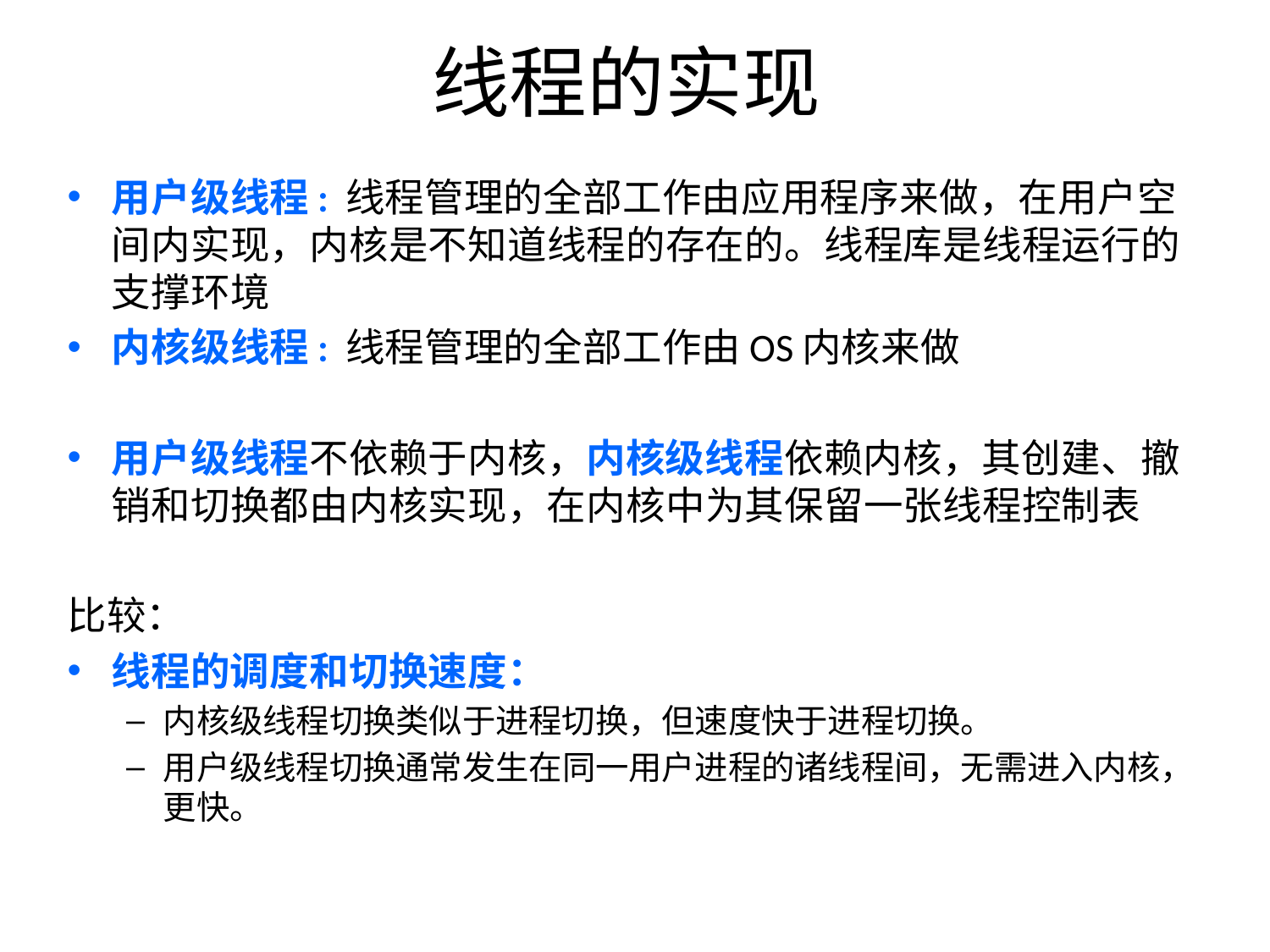

# 线程的实现
用户级线程: 线程管理的全部工作由应用程序来做，在用户空间内实现，内核是不知道线程的存在的。线程库是线程运行的支撑环境
内核级线程: 线程管理的全部工作由OS内核来做

用户级线程不依赖于内核，内核级线程依赖内核，其创建、撤销和切换都由内核实现，在内核中为其保留一张线程控制表

比较：
线程的调度和切换速度：
内核级线程切换类似于进程切换，但速度快于进程切换。
用户级线程切换通常发生在同一用户进程的诸线程间，无需进入内核，更快。